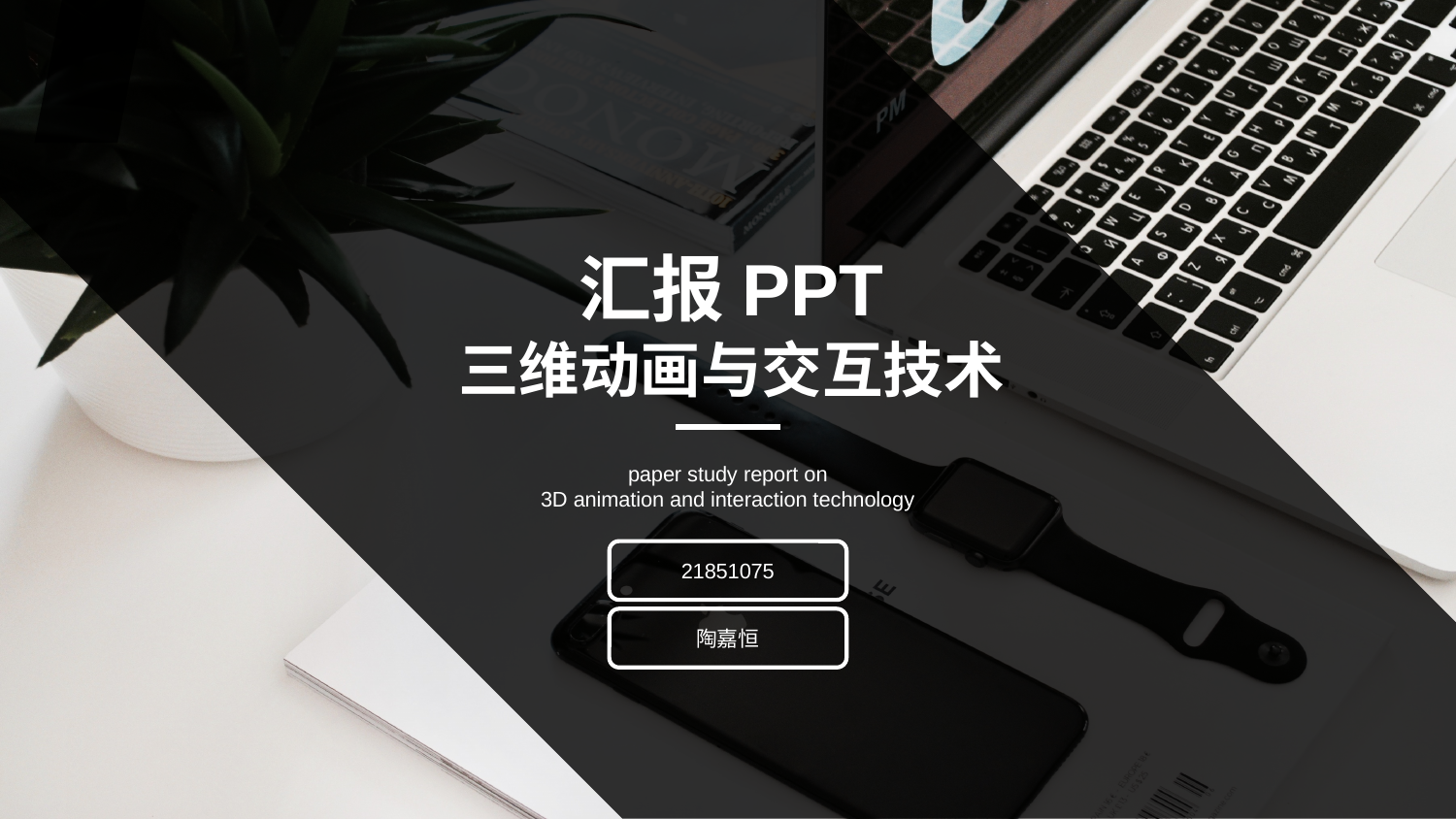

汇报PPT
三维动画与交互技术

paper study report on
3D animation and interaction technology
21851075
陶嘉恒